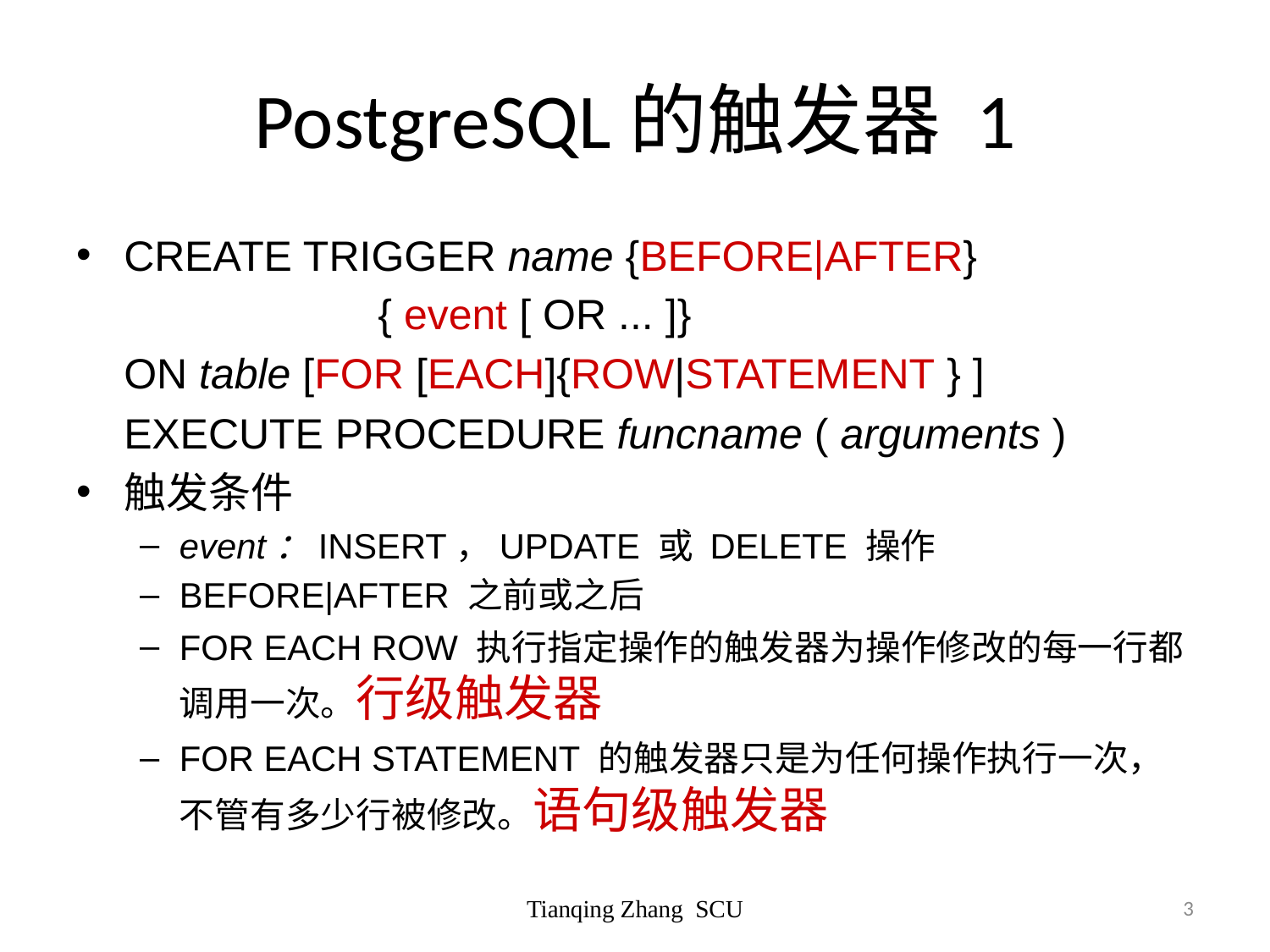

# PostgreSQL的触发器 1
CREATE TRIGGER name {BEFORE|AFTER}
			{ event [ OR ... ]}
	ON table [FOR [EACH]{ROW|STATEMENT } ]
	EXECUTE PROCEDURE funcname ( arguments )
触发条件
event：INSERT，UPDATE 或 DELETE 操作
BEFORE|AFTER 之前或之后
FOR EACH ROW 执行指定操作的触发器为操作修改的每一行都调用一次。行级触发器
FOR EACH STATEMENT 的触发器只是为任何操作执行一次，不管有多少行被修改。语句级触发器
Tianqing Zhang  SCU
3